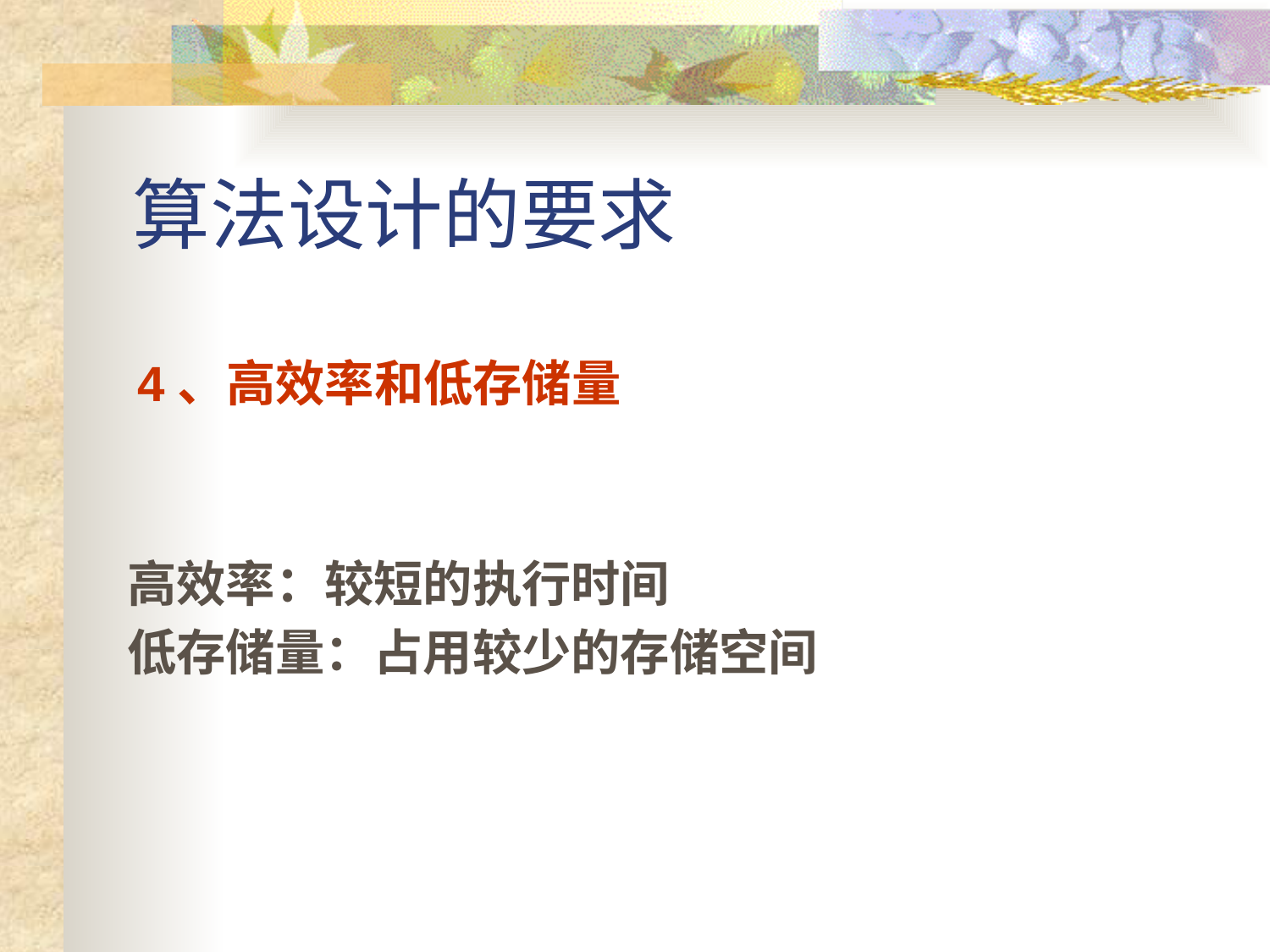

# 算法设计的要求
4、高效率和低存储量

高效率：较短的执行时间
低存储量：占用较少的存储空间